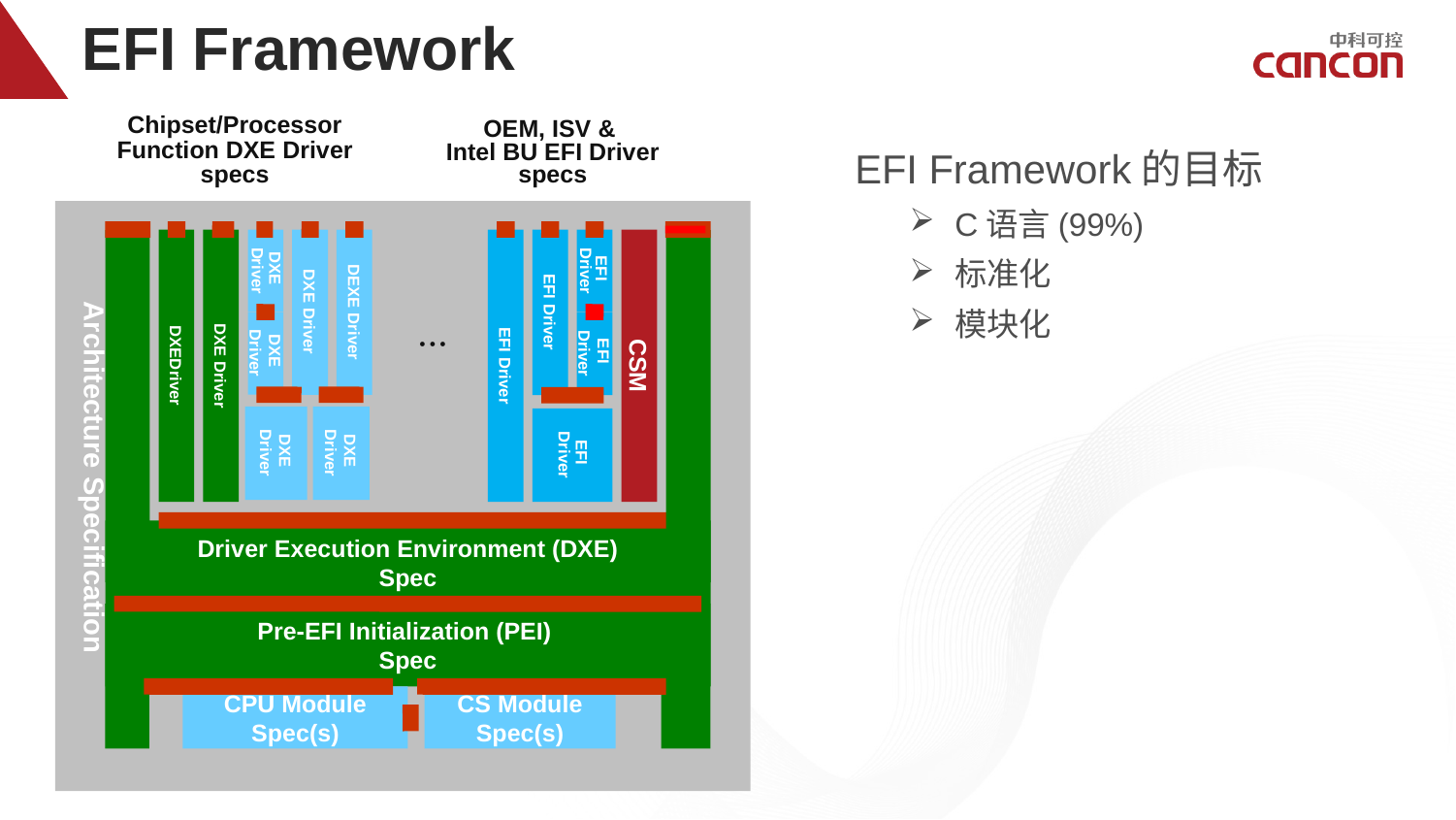

# EFI Framework
Chipset/Processor
Function DXE Driver specs
OEM, ISV &
Intel BU EFI Driver specs

DXEDriver

DXE Driver

DXE
Driver

DXE Driver

DEXE Driver

EFI Driver

EFI Driver

EFI
Driver

CSM

Architecture Specification
DXE
Driver

EFI
Driver

• • •

DXE
Driver
DXE
Driver
EFI
Driver
Driver Execution Environment (DXE)
Spec

Pre-EFI Initialization (PEI)
Spec

CPU Module
Spec(s)

CS Module
Spec(s)

EFI Framework的目标
C语言(99%)
标准化
模块化